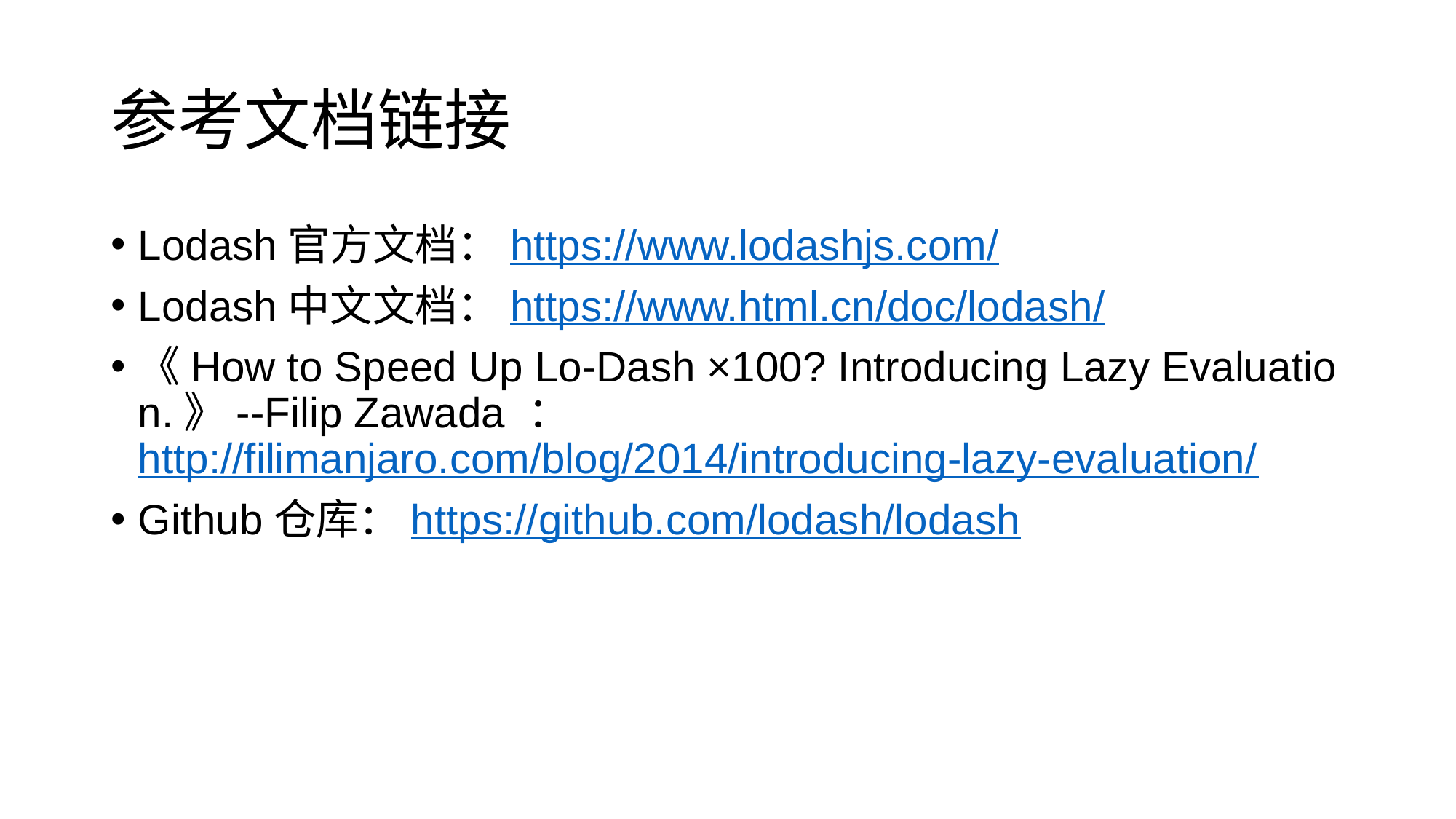

# 参考文档链接
Lodash官方文档：https://www.lodashjs.com/
Lodash中文文档：https://www.html.cn/doc/lodash/
《How to Speed Up Lo-Dash ×100? Introducing Lazy Evaluation.》--Filip Zawada ：http://filimanjaro.com/blog/2014/introducing-lazy-evaluation/
Github仓库：https://github.com/lodash/lodash